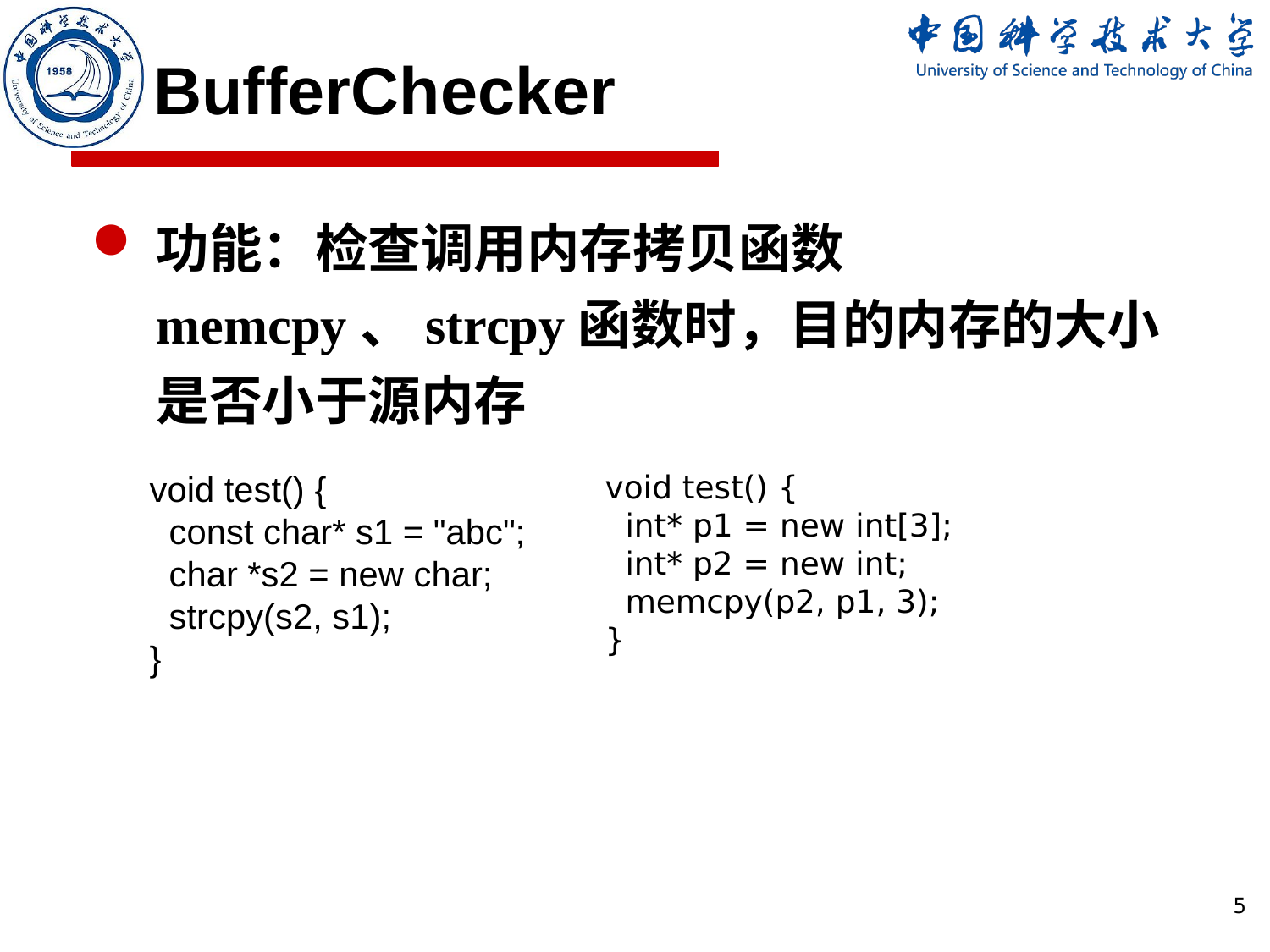

BufferChecker
功能：检查调用内存拷贝函数memcpy、strcpy函数时，目的内存的大小是否小于源内存

void test() {
  const char* s1 = "abc";
  char *s2 = new char;
  strcpy(s2, s1);
}
void test() {
  int* p1 = new int[3];
  int* p2 = new int;
  memcpy(p2, p1, 3);
}

5